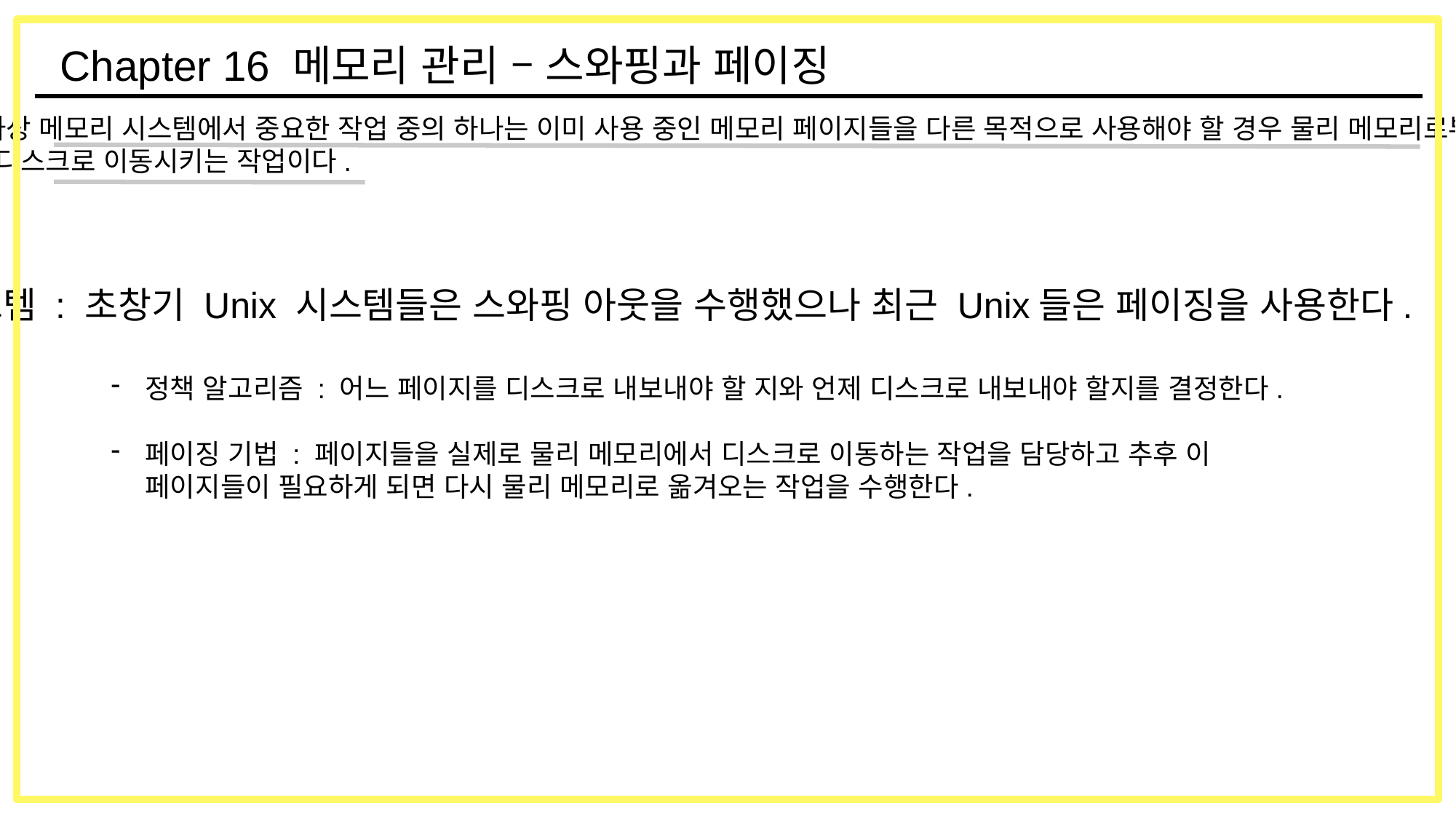

Chapter 16 메모리 관리 – 스와핑과 페이징
가상 메모리 시스템에서 중요한 작업 중의 하나는 이미 사용 중인 메모리 페이지들을 다른 목적으로 사용해야 할 경우 물리 메모리로부터
 디스크로 이동시키는 작업이다.
※ 페이징 시스템 : 초창기 Unix 시스템들은 스와핑 아웃을 수행했으나 최근 Unix들은 페이징을 사용한다.
정책 알고리즘 : 어느 페이지를 디스크로 내보내야 할 지와 언제 디스크로 내보내야 할지를 결정한다.

페이징 기법 : 페이지들을 실제로 물리 메모리에서 디스크로 이동하는 작업을 담당하고 추후 이 페이지들이 필요하게 되면 다시 물리 메모리로 옮겨오는 작업을 수행한다.